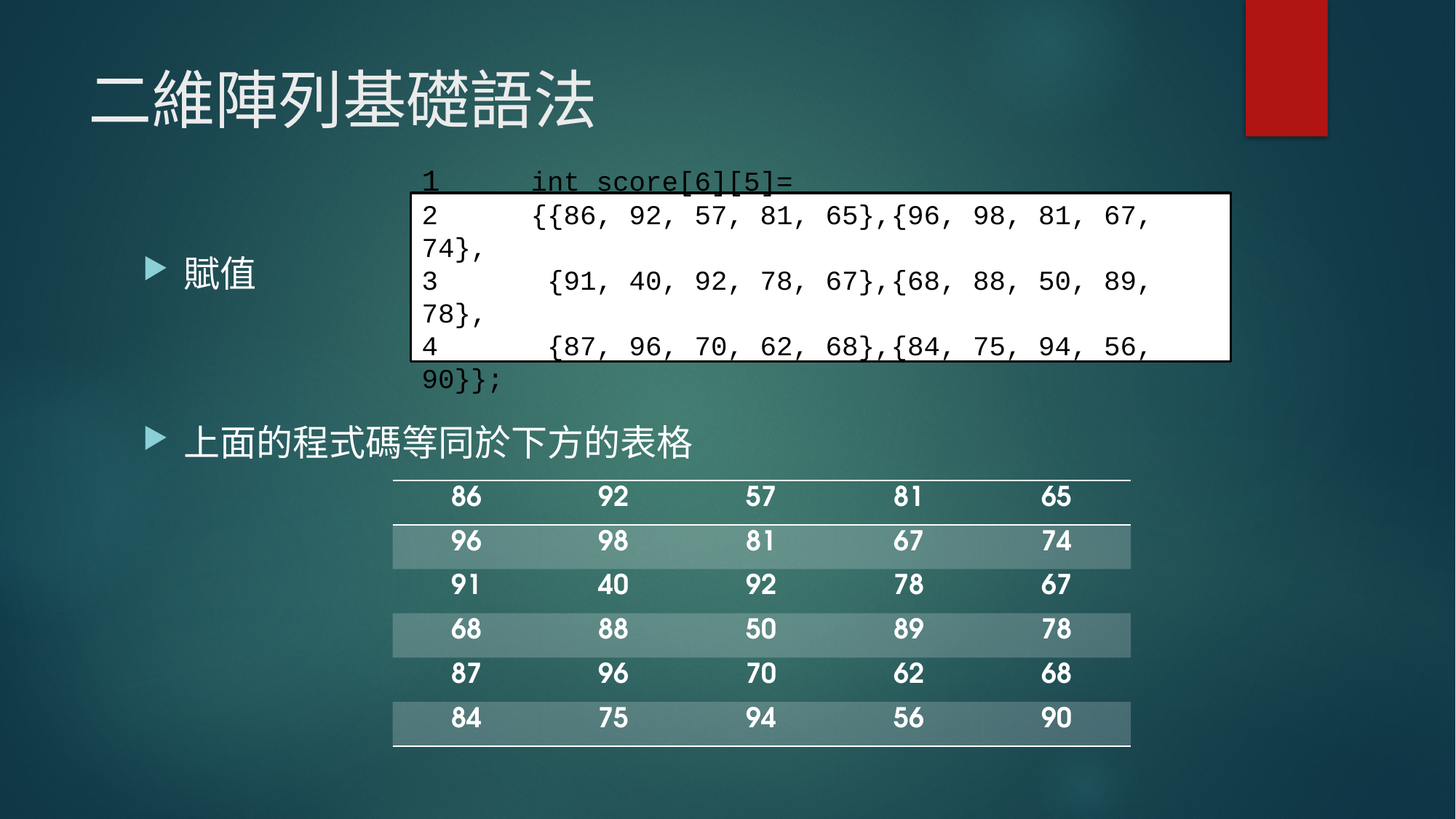

# 二維陣列基礎語法
1	int score[6][5]=
2	{{86, 92, 57, 81, 65},{96, 98, 81, 67, 74},
3	 {91, 40, 92, 78, 67},{68, 88, 50, 89, 78},
4	 {87, 96, 70, 62, 68},{84, 75, 94, 56, 90}};
賦值

上面的程式碼等同於下方的表格
| 86 | 92 | 57 | 81 | 65 |
| --- | --- | --- | --- | --- |
| 96 | 98 | 81 | 67 | 74 |
| 91 | 40 | 92 | 78 | 67 |
| 68 | 88 | 50 | 89 | 78 |
| 87 | 96 | 70 | 62 | 68 |
| 84 | 75 | 94 | 56 | 90 |